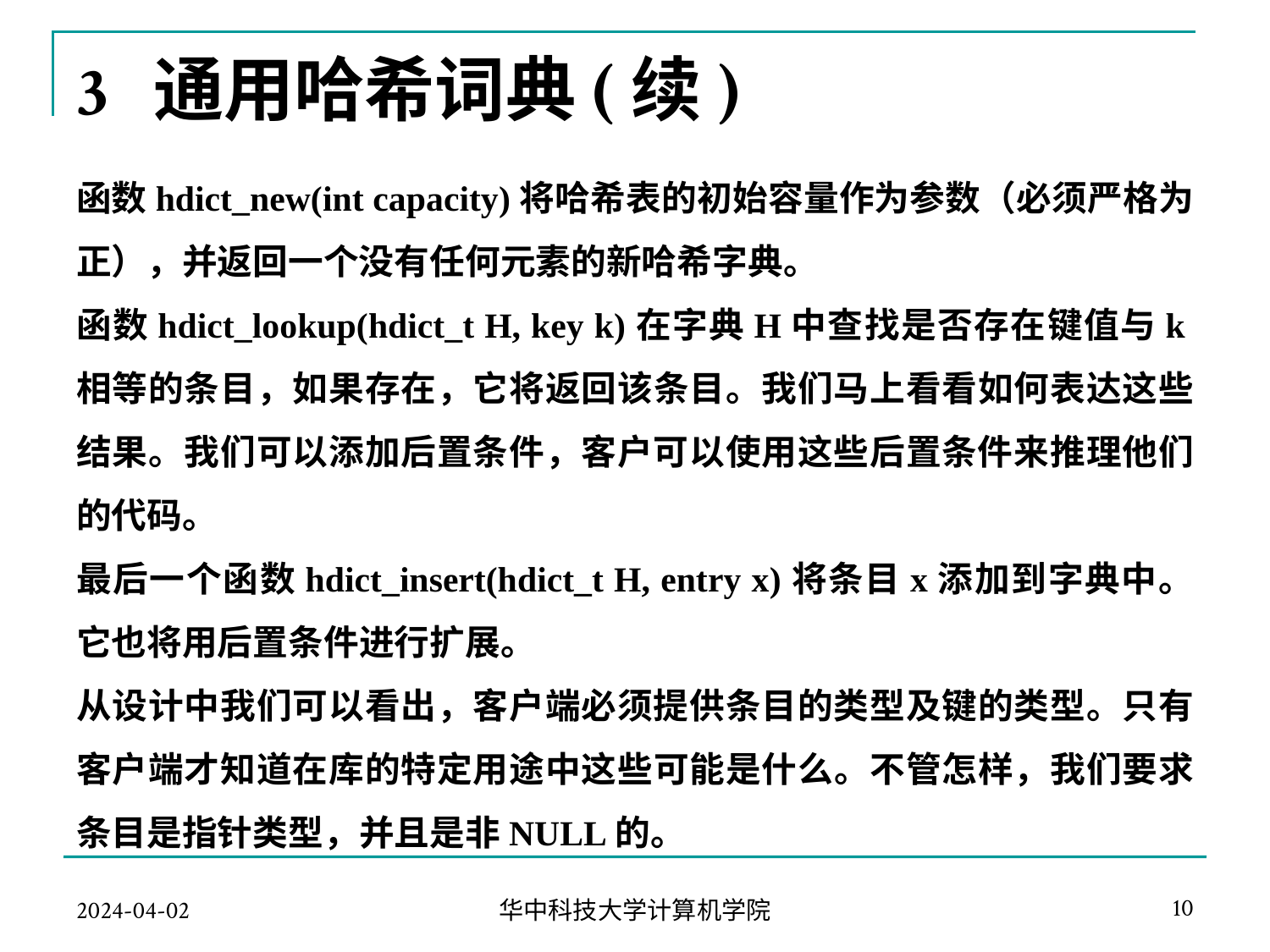

# 3  通用哈希词典(续)
函数hdict_new(int capacity)将哈希表的初始容量作为参数（必须严格为正），并返回一个没有任何元素的新哈希字典。
函数hdict_lookup(hdict_t H, key k)在字典H中查找是否存在键值与k相等的条目，如果存在，它将返回该条目。我们马上看看如何表达这些结果。我们可以添加后置条件，客户可以使用这些后置条件来推理他们的代码。
最后一个函数hdict_insert(hdict_t H, entry x)将条目x添加到字典中。它也将用后置条件进行扩展。
从设计中我们可以看出，客户端必须提供条目的类型及键的类型。只有客户端才知道在库的特定用途中这些可能是什么。不管怎样，我们要求条目是指针类型，并且是非NULL的。

2024-04-02
10
华中科技大学计算机学院